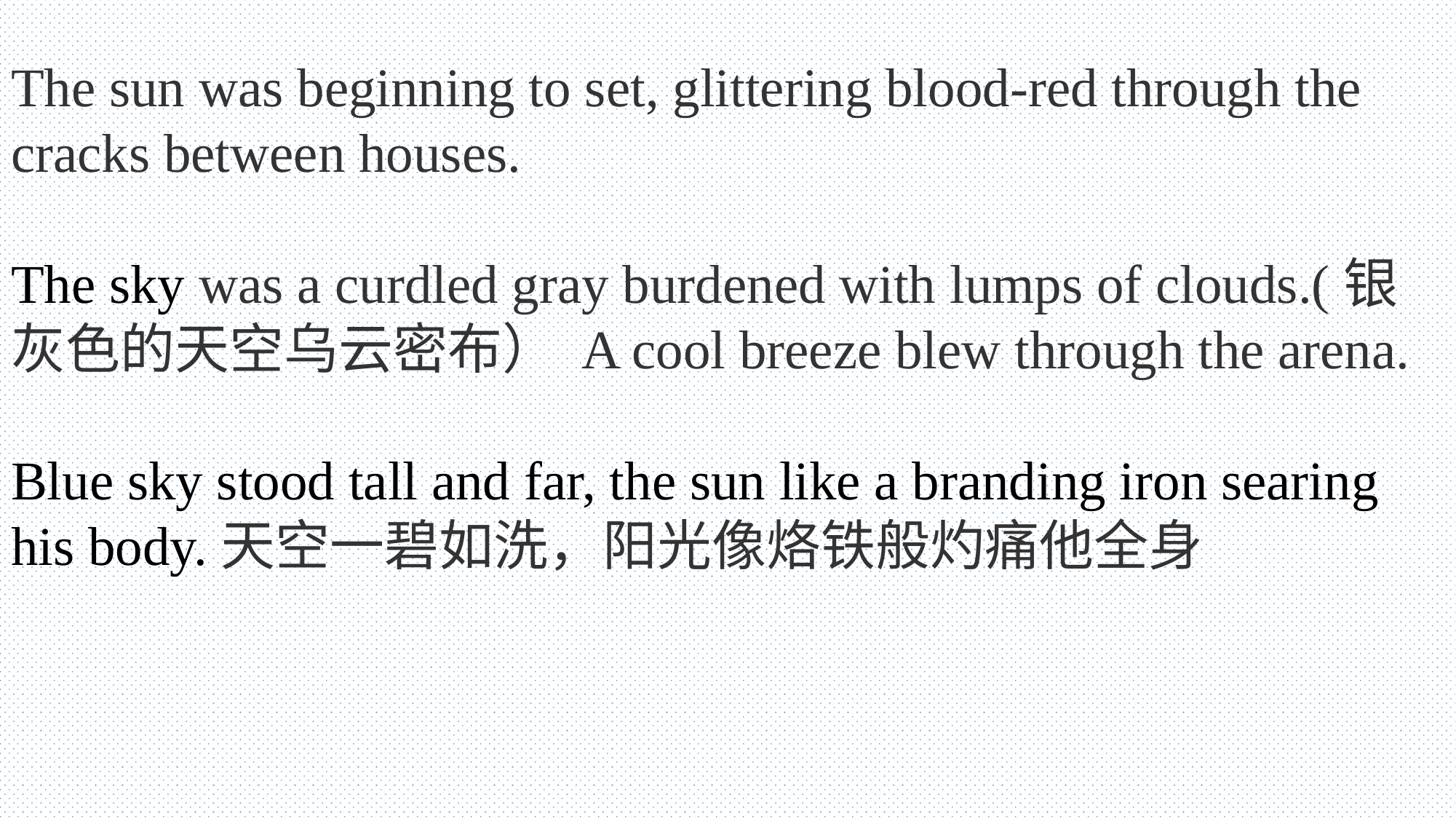

The sun was beginning to set, glittering blood-red through the cracks between houses.

The sky was a curdled gray burdened with lumps of clouds.(银灰色的天空乌云密布） A cool breeze blew through the arena.

Blue sky stood tall and far, the sun like a branding iron searing his body.天空一碧如洗，阳光像烙铁般灼痛他全身